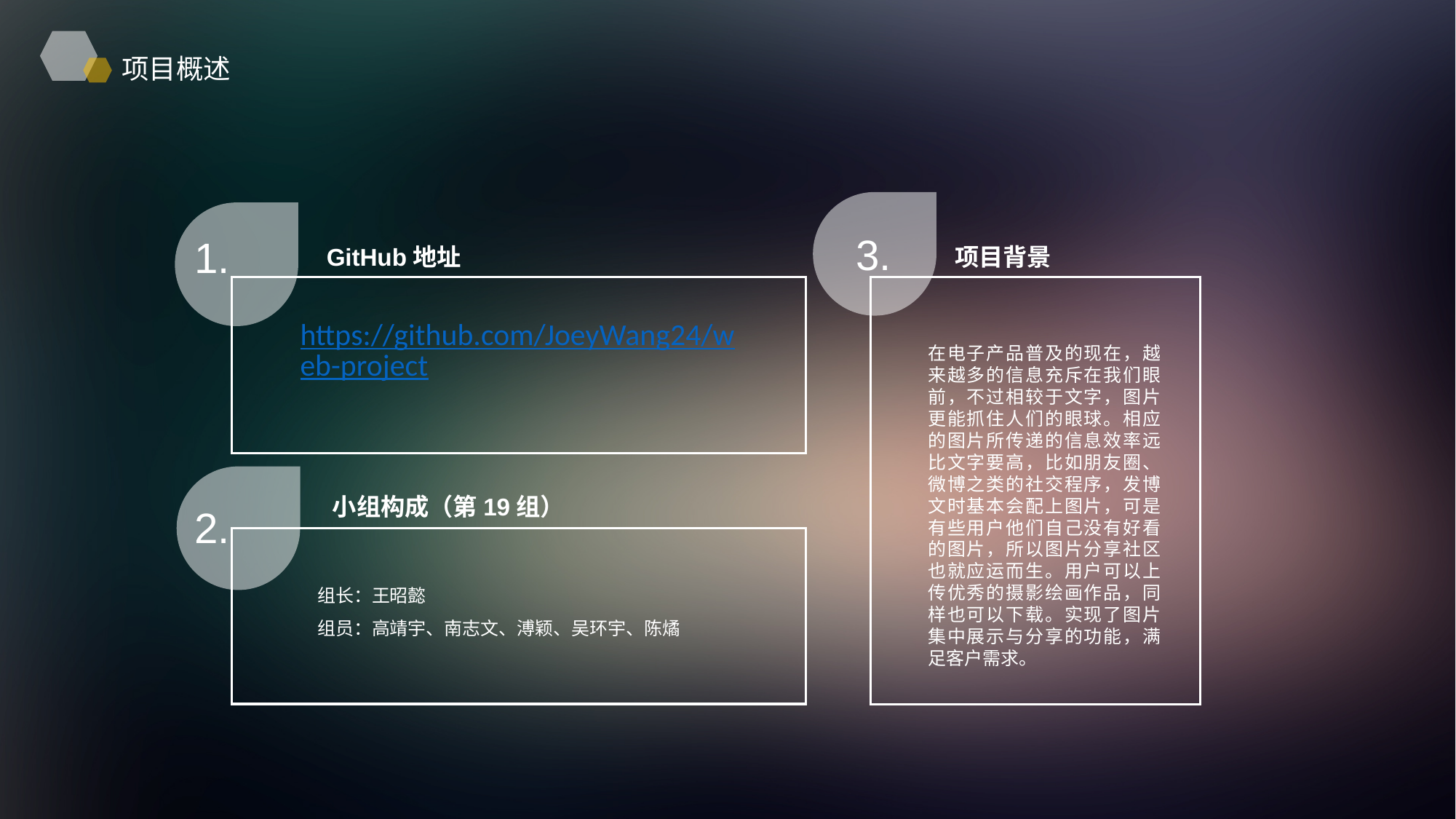

项目概述

3.
1.
GitHub地址
项目背景

https://github.com/JoeyWang24/web-project
在电子产品普及的现在，越来越多的信息充斥在我们眼前，不过相较于文字，图片更能抓住人们的眼球。相应的图片所传递的信息效率远比文字要高，比如朋友圈、微博之类的社交程序，发博文时基本会配上图片，可是有些用户他们自己没有好看的图片，所以图片分享社区也就应运而生。用户可以上传优秀的摄影绘画作品，同样也可以下载。实现了图片集中展示与分享的功能，满足客户需求。

小组构成（第19组）
2.

 组长：王昭懿
 组员：高靖宇、南志文、溥颖、吴环宇、陈燏